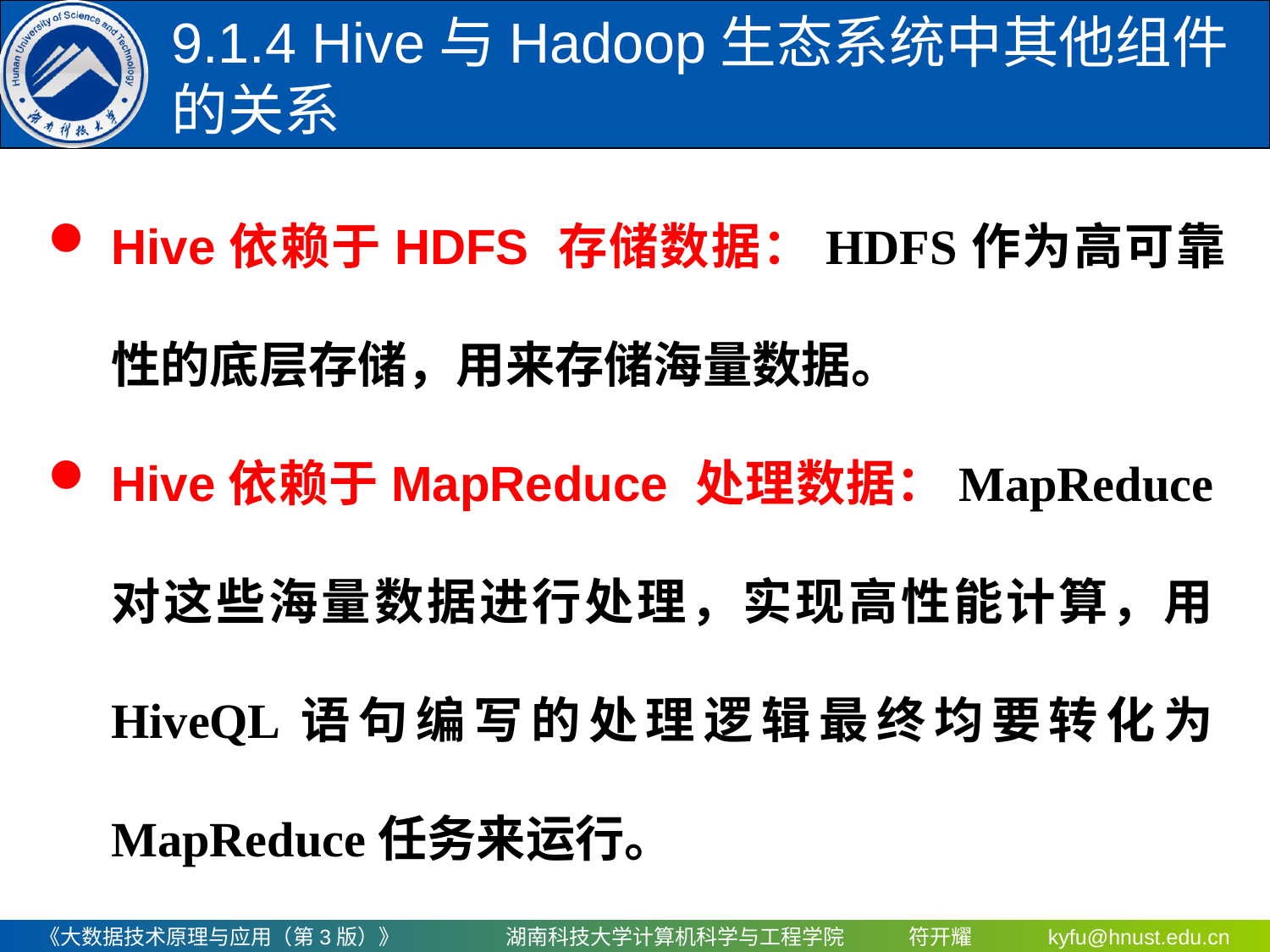

9.1.4 Hive与Hadoop生态系统中其他组件的关系
Hive依赖于HDFS 存储数据：HDFS作为高可靠性的底层存储，用来存储海量数据。
Hive依赖于MapReduce 处理数据：MapReduce对这些海量数据进行处理，实现高性能计算，用HiveQL语句编写的处理逻辑最终均要转化为MapReduce任务来运行。